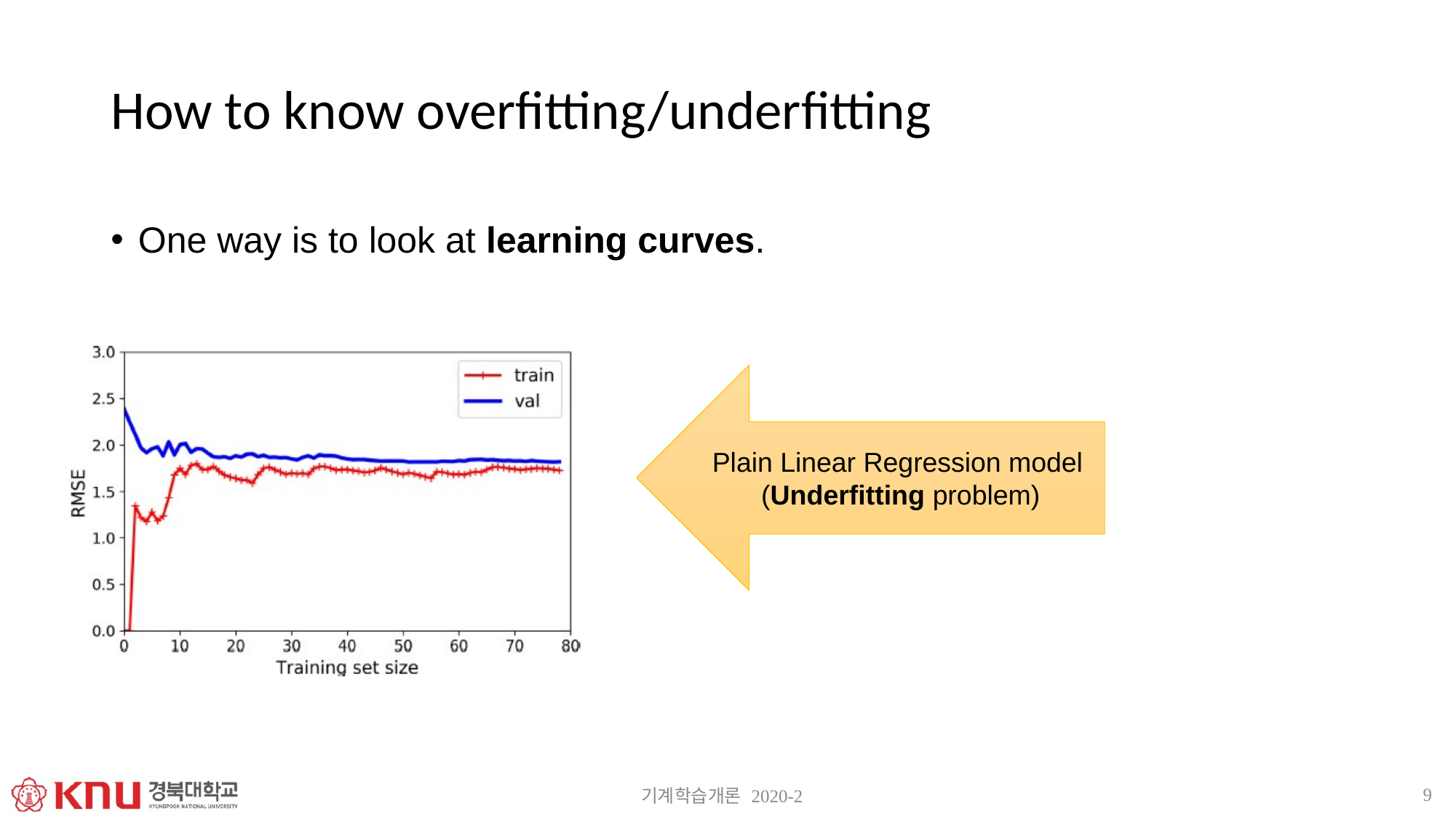

# How to know overfitting/underfitting
One way is to look at learning curves.

Plain Linear Regression model  (Underfitting problem)
9
기계학습개론 2020-2